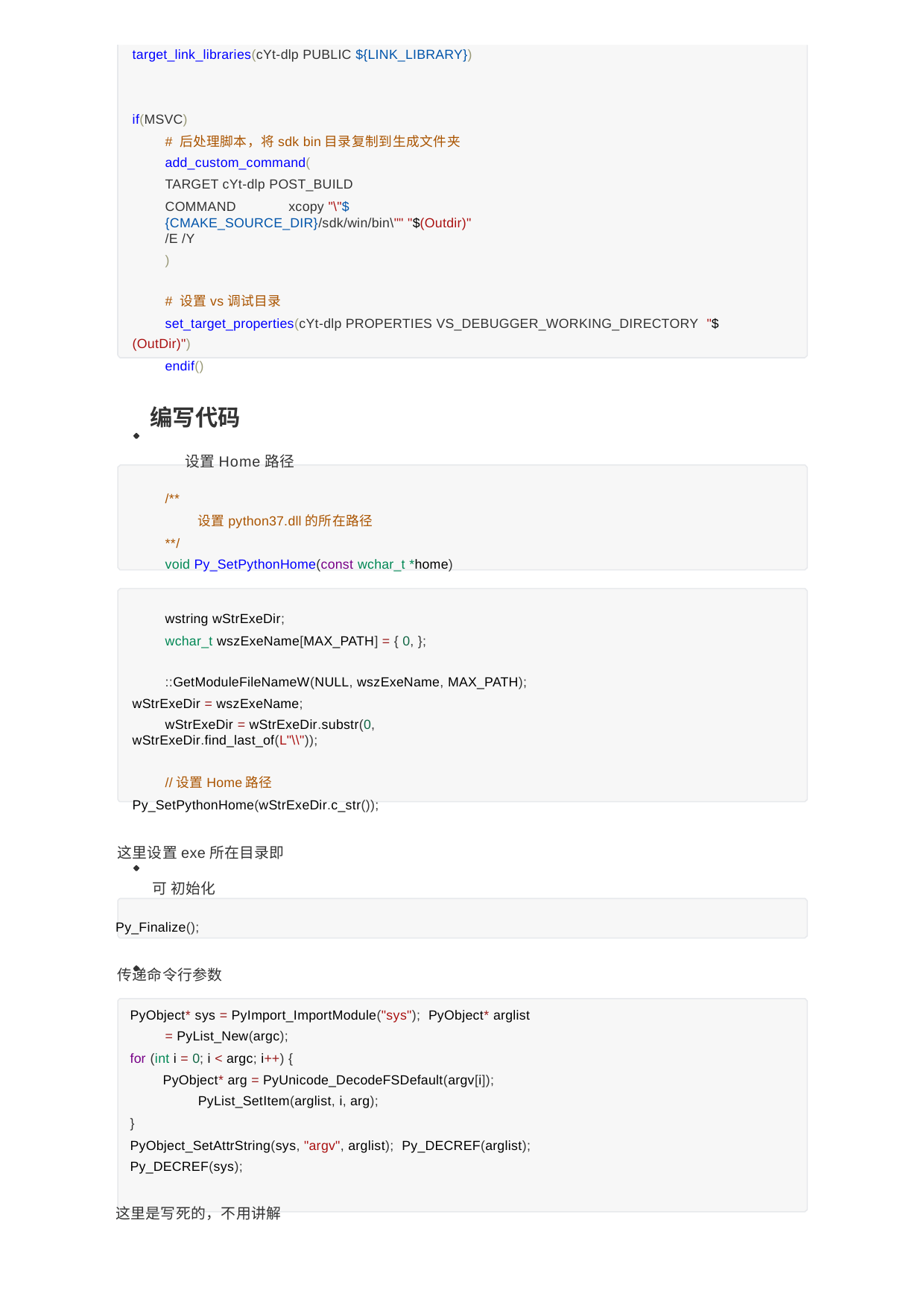

target_link_libraries(cYt-dlp PUBLIC ${LINK_LIBRARY})

if(MSVC)
# 后处理脚本，将sdk bin目录复制到生成文件夹 add_custom_command(
TARGET cYt-dlp POST_BUILD
COMMAND	xcopy "\"${CMAKE_SOURCE_DIR}/sdk/win/bin\"" "$(Outdir)" /E /Y
)

# 设置vs调试目录
set_target_properties(cYt-dlp PROPERTIES VS_DEBUGGER_WORKING_DIRECTORY  "$(OutDir)")
endif()

编写代码
设置Home路径

/**
设置python37.dll的所在路径
**/
void Py_SetPythonHome(const wchar_t *home)

wstring wStrExeDir;
wchar_t wszExeName[MAX_PATH] = { 0, };

::GetModuleFileNameW(NULL, wszExeName, MAX_PATH);  wStrExeDir = wszExeName;
wStrExeDir = wStrExeDir.substr(0, wStrExeDir.find_last_of(L"\\"));

//设置Home路径 Py_SetPythonHome(wStrExeDir.c_str());

这里设置exe所在目录即可 初始化

Py_Finalize();

传递命令行参数

PyObject* sys = PyImport_ImportModule("sys");  PyObject* arglist = PyList_New(argc);
for (int i = 0; i < argc; i++) {
PyObject* arg = PyUnicode_DecodeFSDefault(argv[i]);  PyList_SetItem(arglist, i, arg);
}
PyObject_SetAttrString(sys, "argv", arglist);  Py_DECREF(arglist);
Py_DECREF(sys);

这里是写死的，不用讲解